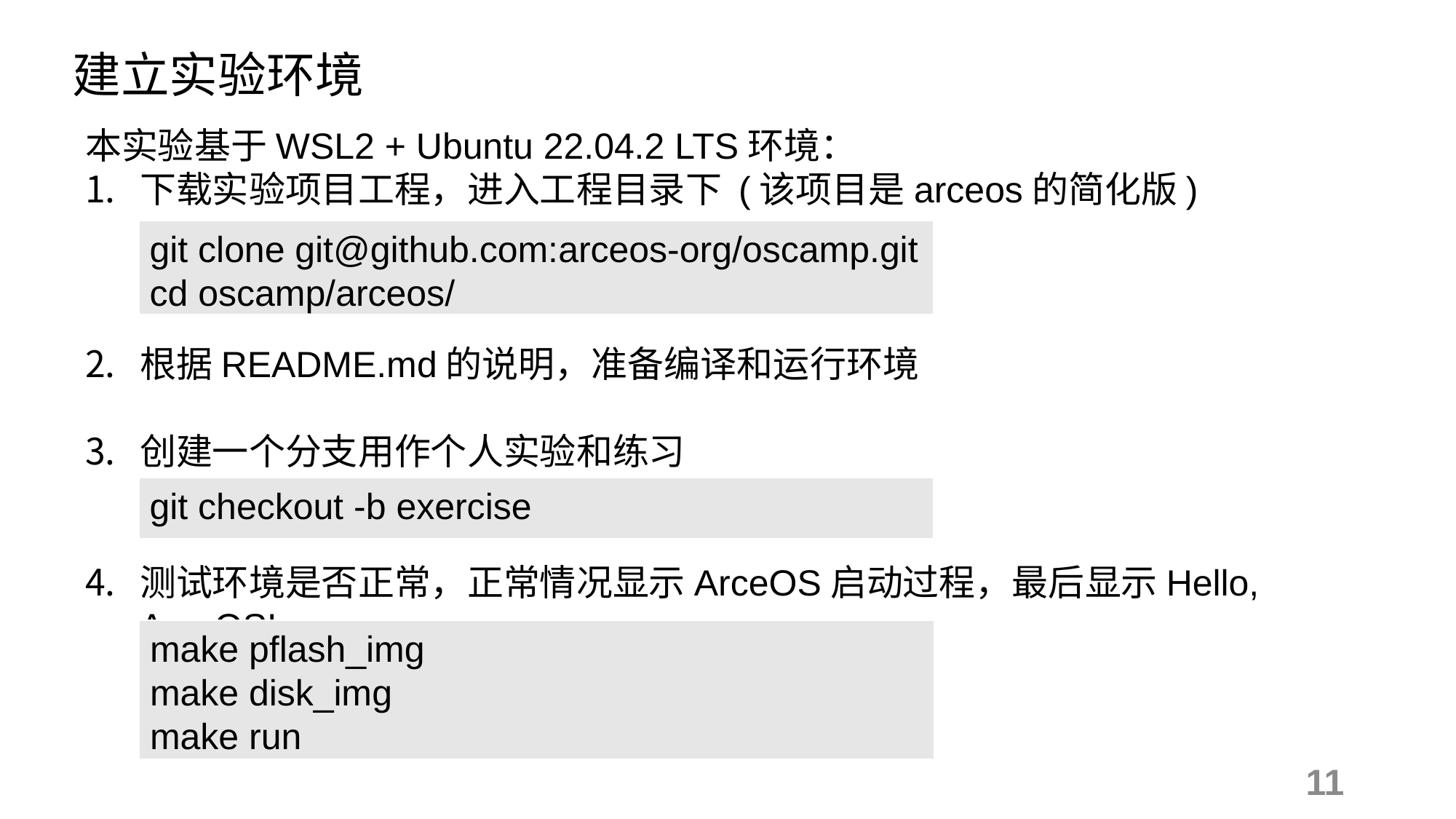

建立实验环境
本实验基于WSL2 + Ubuntu 22.04.2 LTS环境：
下载实验项目工程，进入工程目录下 (该项目是arceos的简化版)

根据README.md的说明，准备编译和运行环境

创建一个分支用作个人实验和练习

测试环境是否正常，正常情况显示ArceOS启动过程，最后显示Hello, ArceOS!

git clone git@github.com:arceos-org/oscamp.git
cd oscamp/arceos/
git checkout -b exercise
make pflash_img
make disk_img
make run
11